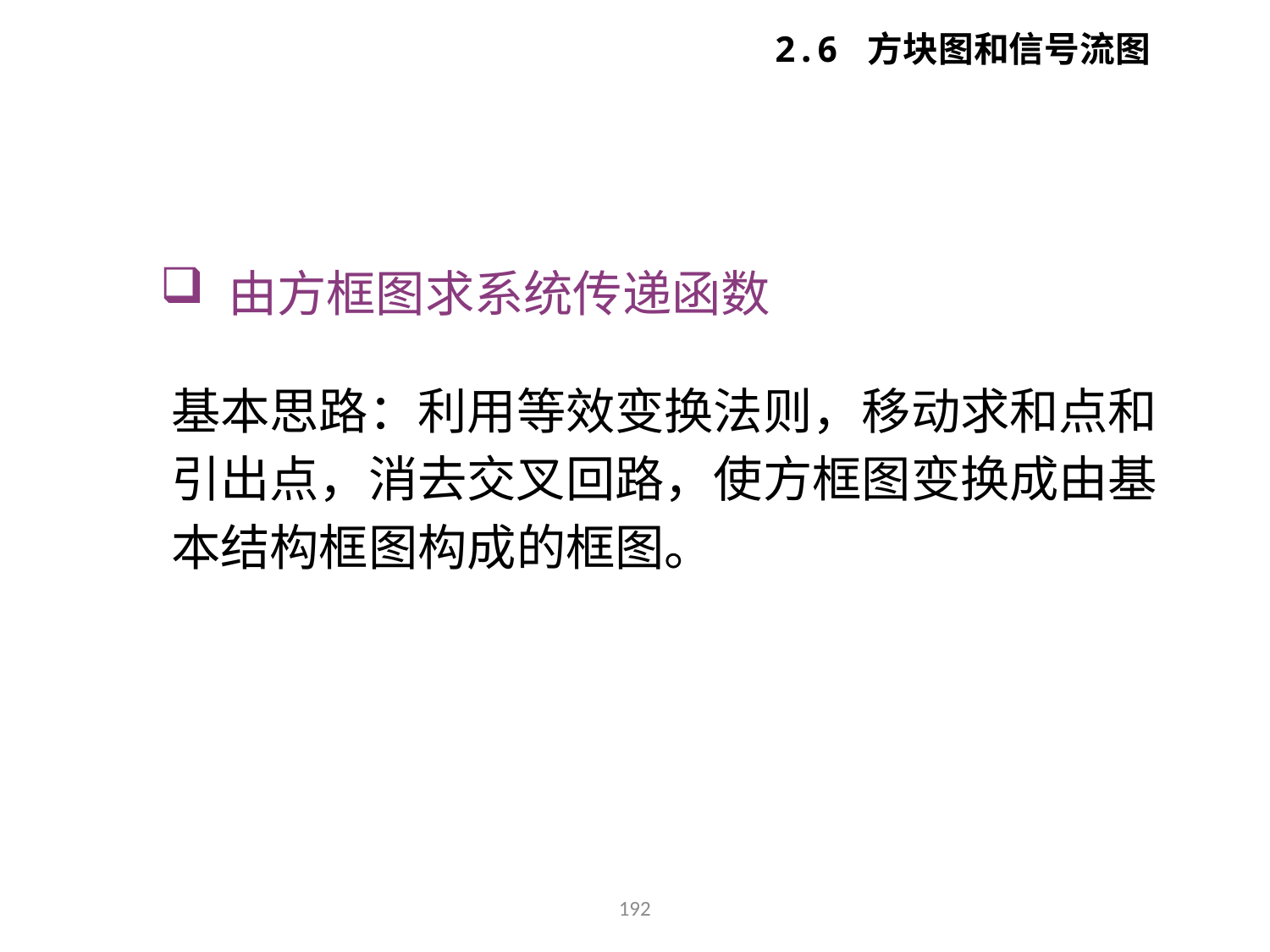

2.6 方块图和信号流图
 由方框图求系统传递函数
基本思路：利用等效变换法则，移动求和点和引出点，消去交叉回路，使方框图变换成由基本结构框图构成的框图。
192